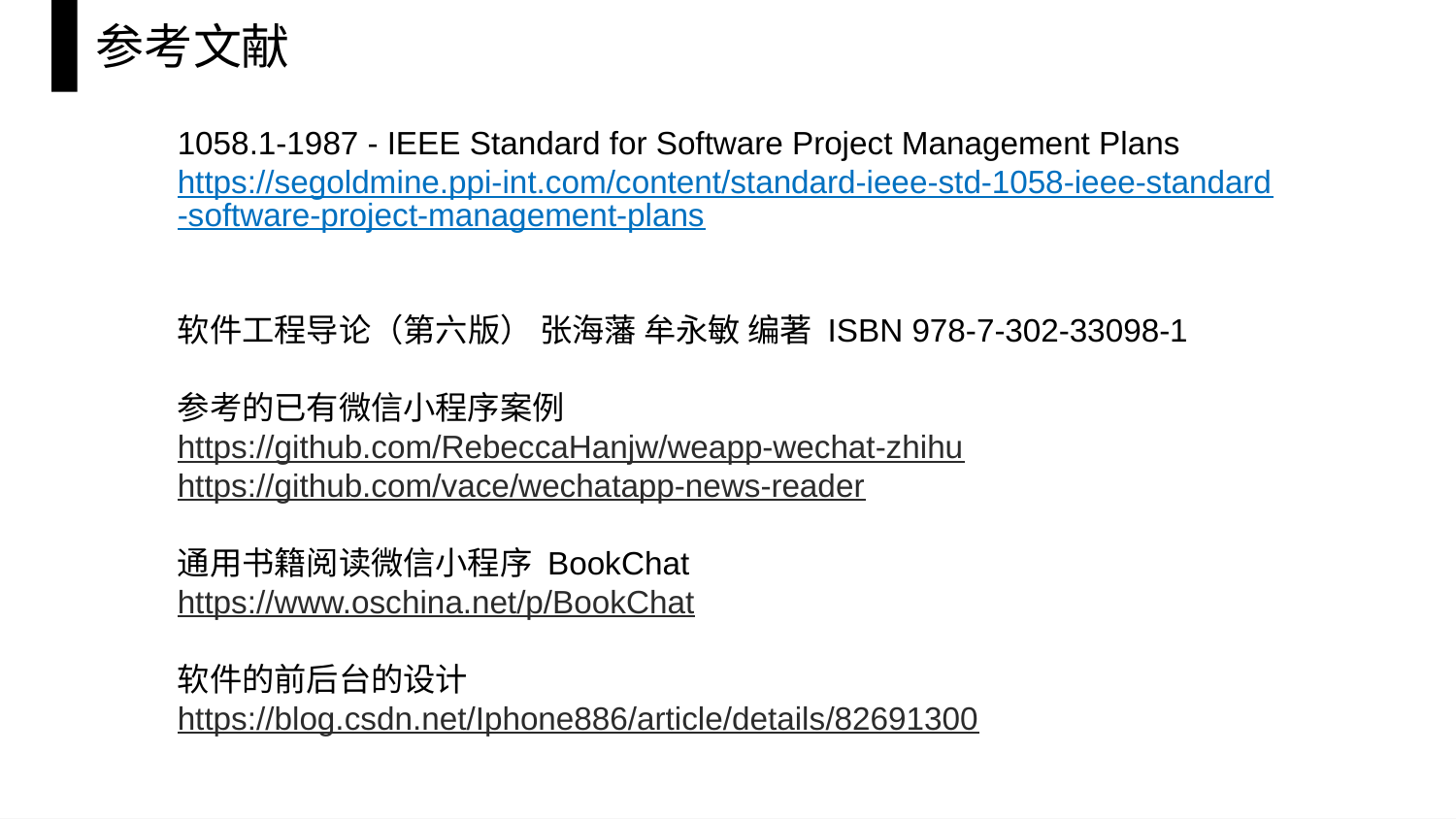

参考文献
1058.1-1987 - IEEE Standard for Software Project Management Plans
https://segoldmine.ppi-int.com/content/standard-ieee-std-1058-ieee-standard-software-project-management-plans

软件工程导论（第六版） 张海藩 牟永敏 编著 ISBN 978-7-302-33098-1

参考的已有微信小程序案例
https://github.com/RebeccaHanjw/weapp-wechat-zhihu
https://github.com/vace/wechatapp-news-reader

通用书籍阅读微信小程序 BookChat
https://www.oschina.net/p/BookChat

软件的前后台的设计
https://blog.csdn.net/Iphone886/article/details/82691300